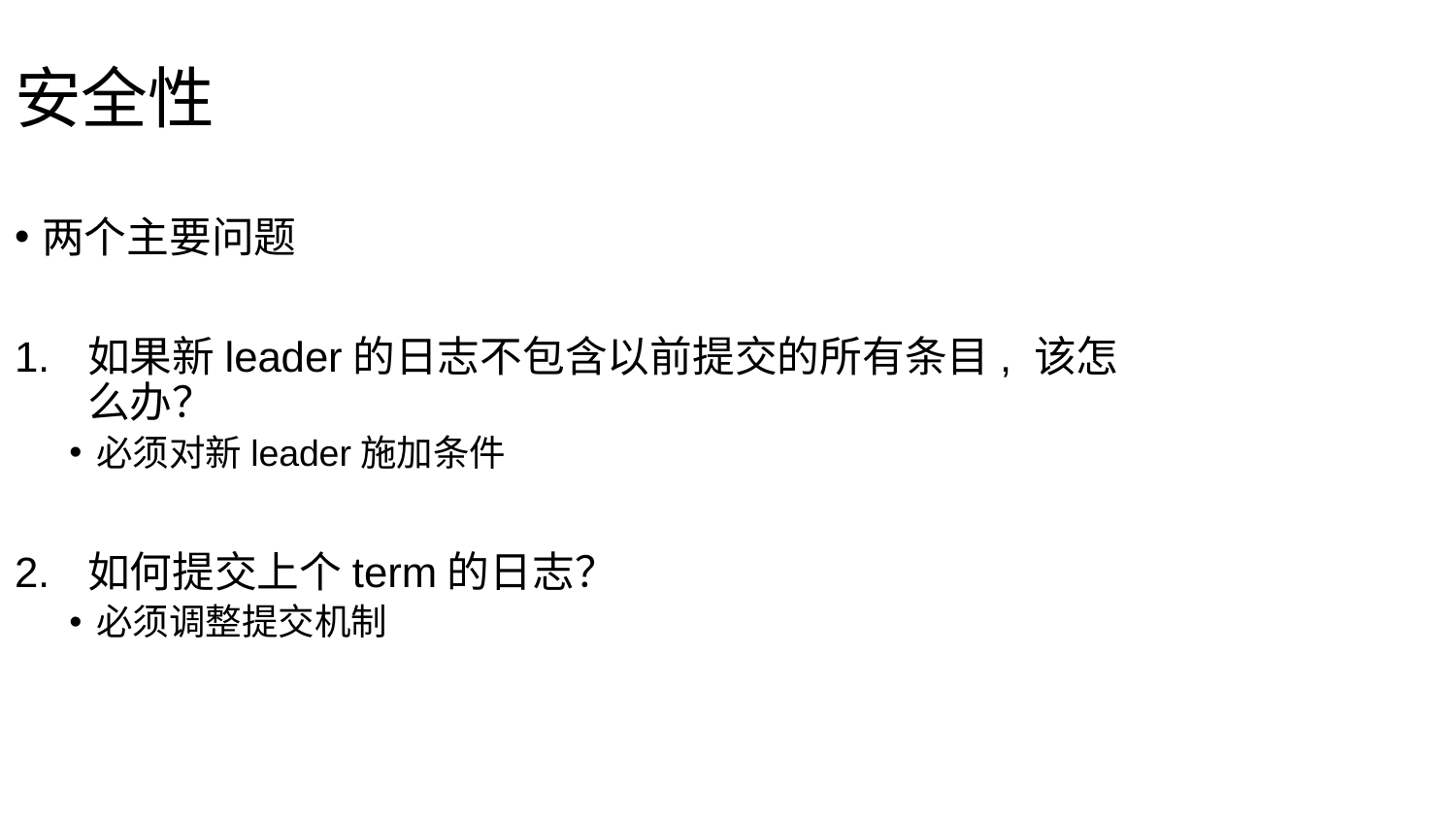

安全性
两个主要问题

如果新leader的日志不包含以前提交的所有条目, 该怎么办？
必须对新leader施加条件

如何提交上个term的日志？
必须调整提交机制